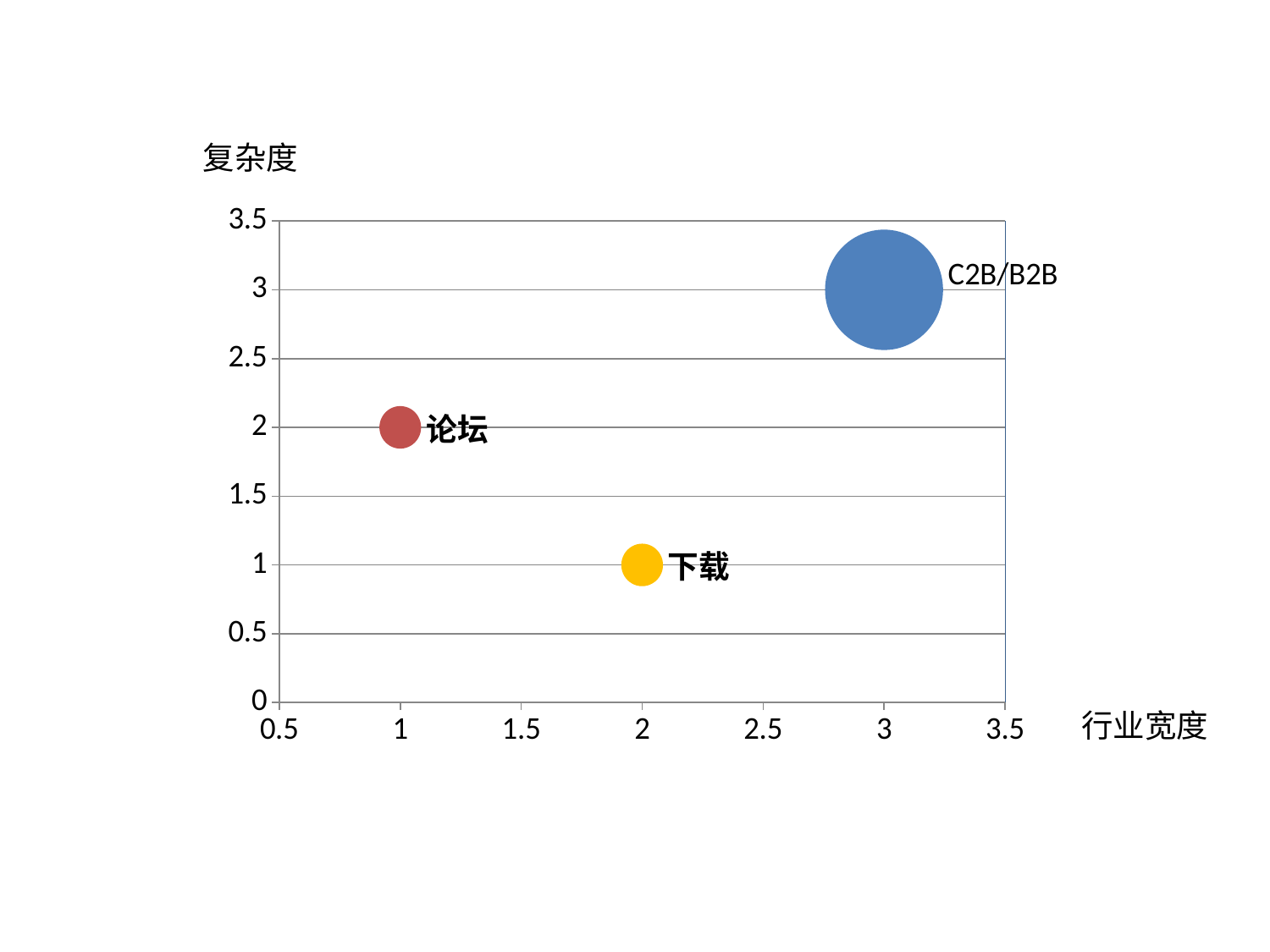

复杂度

### Chart

| Category | 行业宽度 |
|---|---|
行业宽度